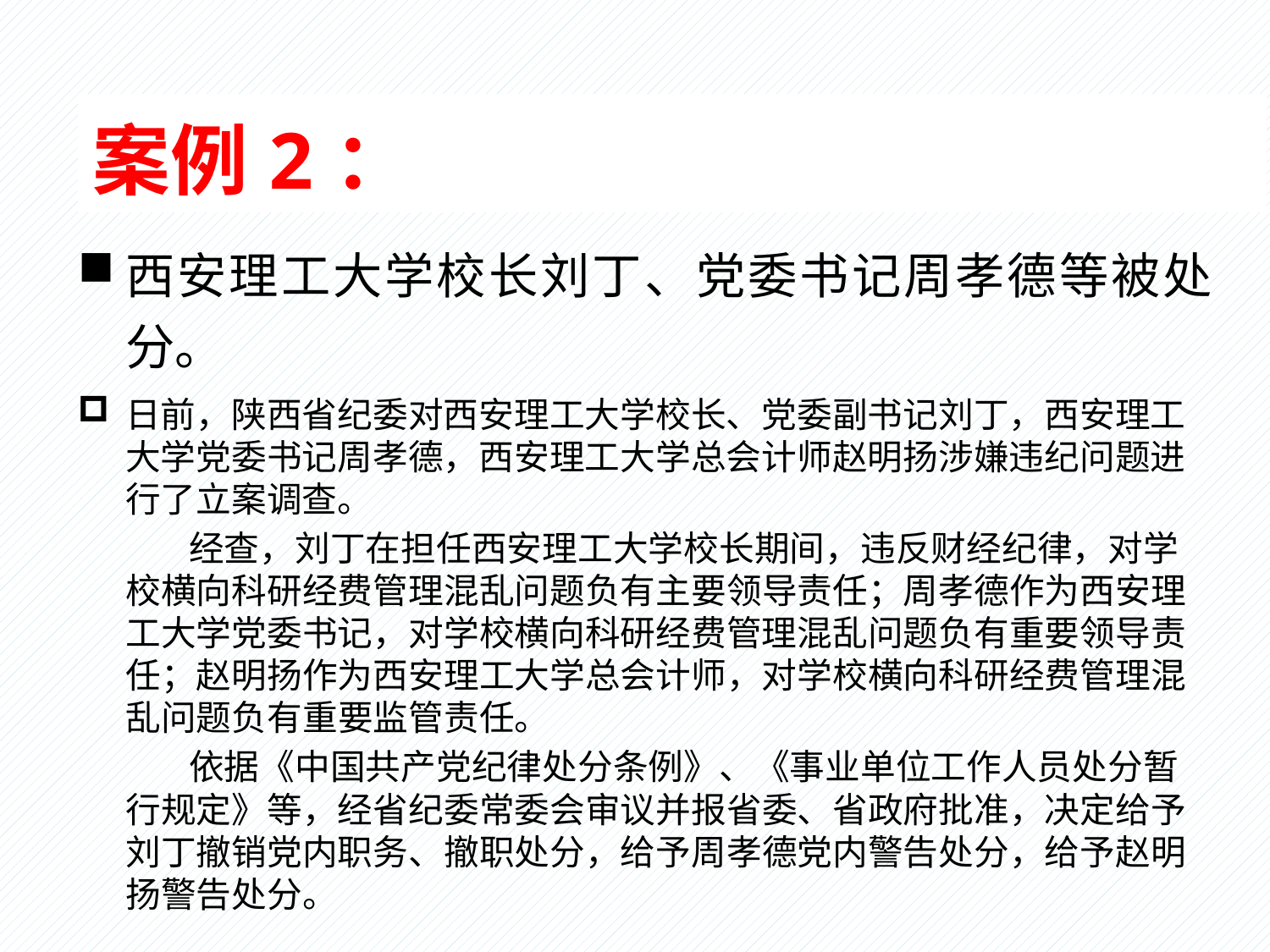

案例2：
西安理工大学校长刘丁、党委书记周孝德等被处分。
日前，陕西省纪委对西安理工大学校长、党委副书记刘丁，西安理工大学党委书记周孝德，西安理工大学总会计师赵明扬涉嫌违纪问题进行了立案调查。
       经查，刘丁在担任西安理工大学校长期间，违反财经纪律，对学校横向科研经费管理混乱问题负有主要领导责任；周孝德作为西安理工大学党委书记，对学校横向科研经费管理混乱问题负有重要领导责任；赵明扬作为西安理工大学总会计师，对学校横向科研经费管理混乱问题负有重要监管责任。
       依据《中国共产党纪律处分条例》、《事业单位工作人员处分暂行规定》等，经省纪委常委会审议并报省委、省政府批准，决定给予刘丁撤销党内职务、撤职处分，给予周孝德党内警告处分，给予赵明扬警告处分。